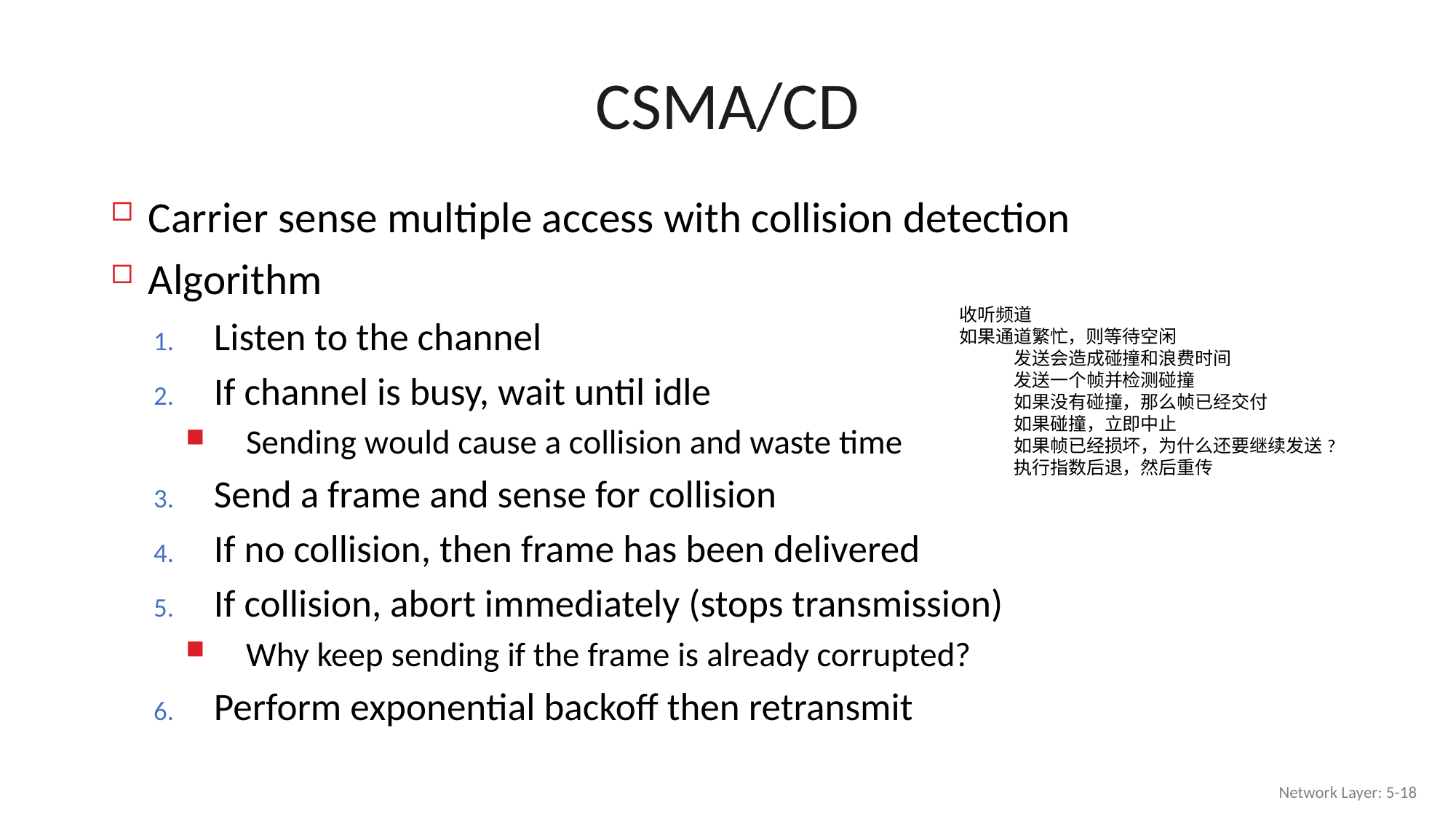

# CSMA/CD
Carrier sense multiple access with collision detection
Algorithm
Listen to the channel
If channel is busy, wait until idle
Sending would cause a collision and waste time
Send a frame and sense for collision
If no collision, then frame has been delivered
If collision, abort immediately (stops transmission)
Why keep sending if the frame is already corrupted?
Perform exponential backoff then retransmit

收听频道
如果通道繁忙，则等待空闲
发送会造成碰撞和浪费时间
发送一个帧并检测碰撞
如果没有碰撞，那么帧已经交付
如果碰撞，立即中止
如果帧已经损坏，为什么还要继续发送?
执行指数后退，然后重传
Network Layer: 5-18